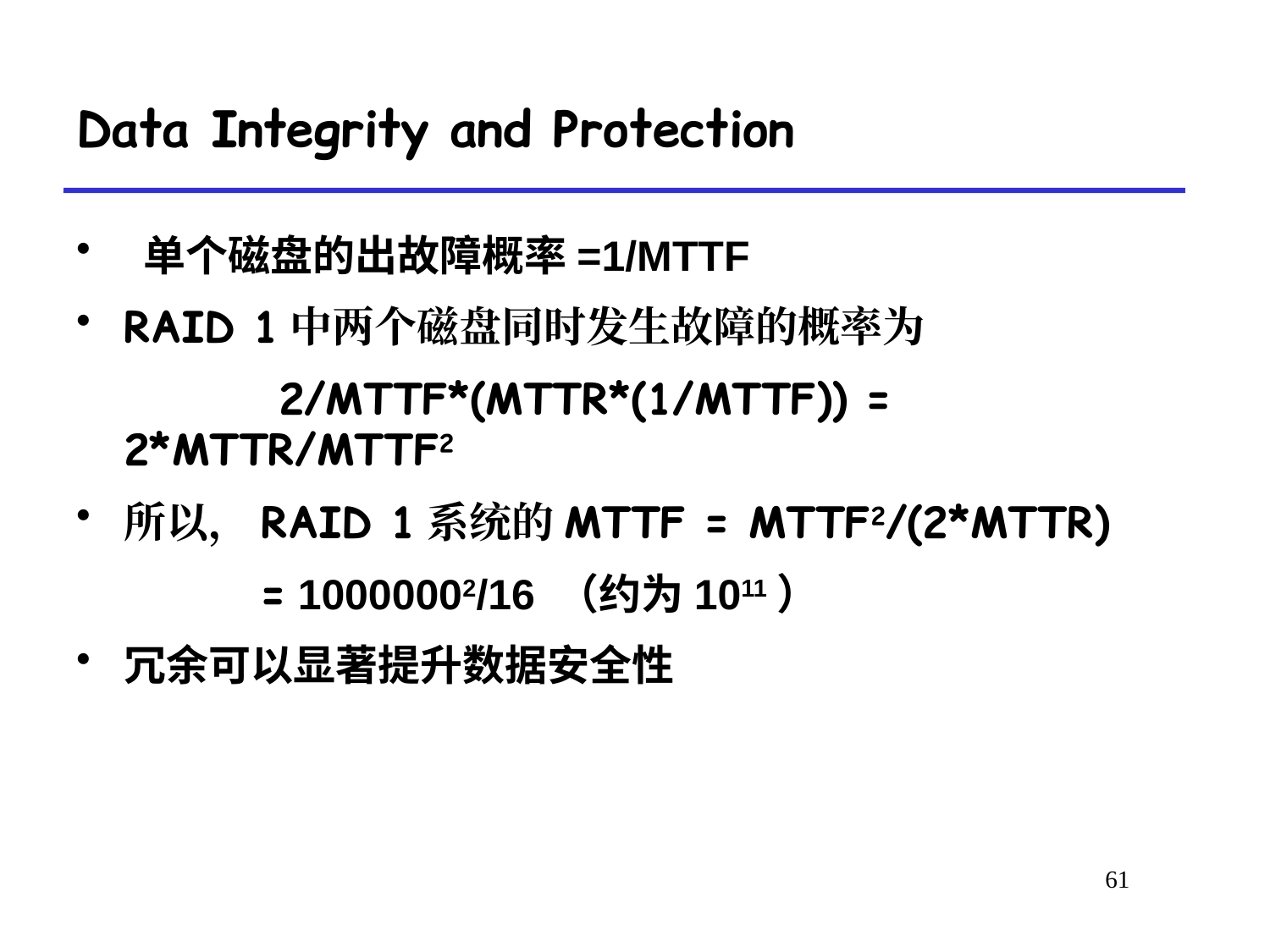

# Data Integrity and Protection
 单个磁盘的出故障概率=1/MTTF
RAID 1中两个磁盘同时发生故障的概率为
           2/MTTF*(MTTR*(1/MTTF)) = 2*MTTR/MTTF2
所以，RAID 1系统的MTTF = MTTF2/(2*MTTR)
          = 10000002/16 （约为1011）
冗余可以显著提升数据安全性
61